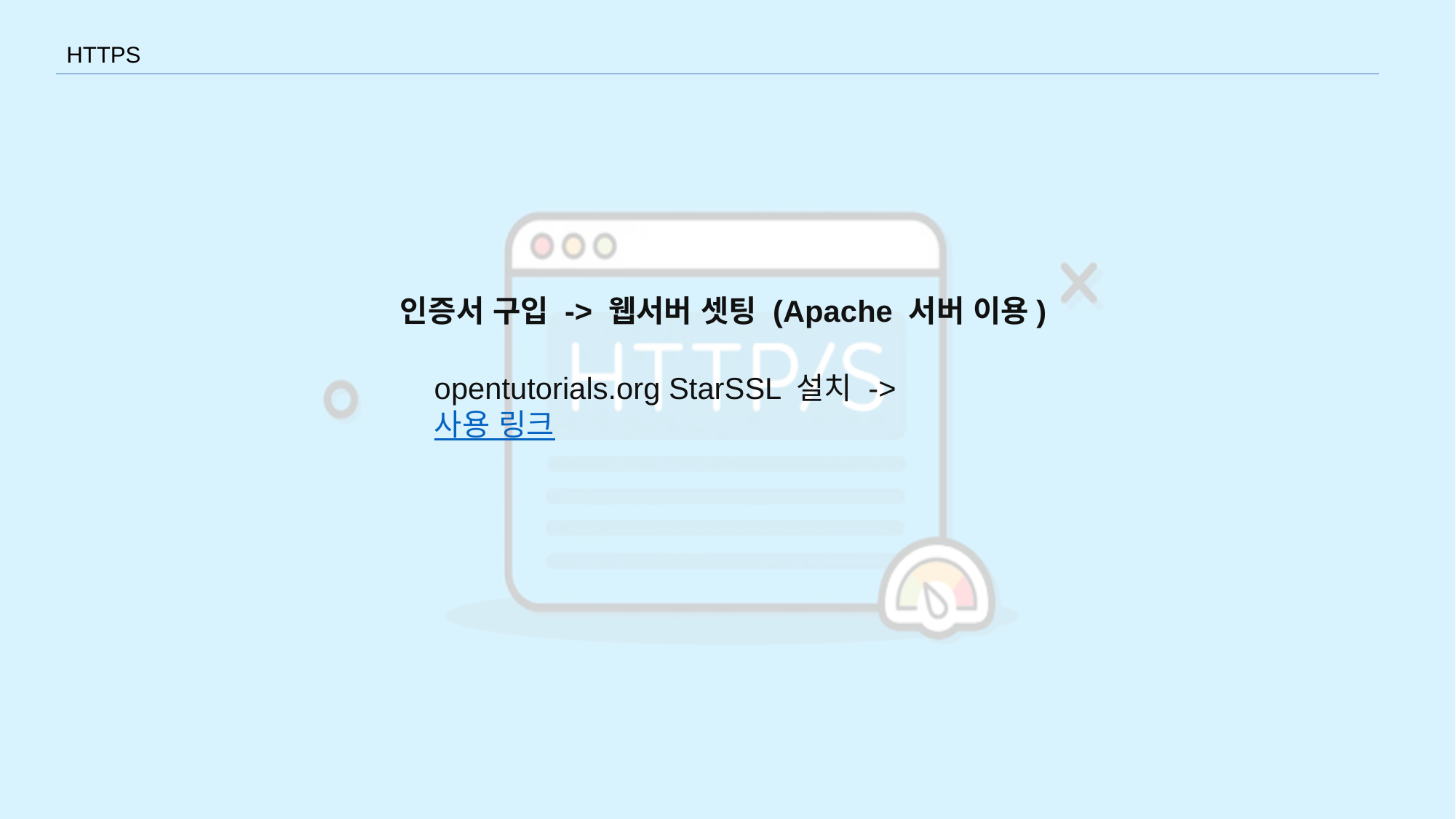

HTTPS
인증서 구입 -> 웹서버 셋팅 (Apache 서버 이용)
opentutorials.org StarSSL 설치 -> 사용 링크